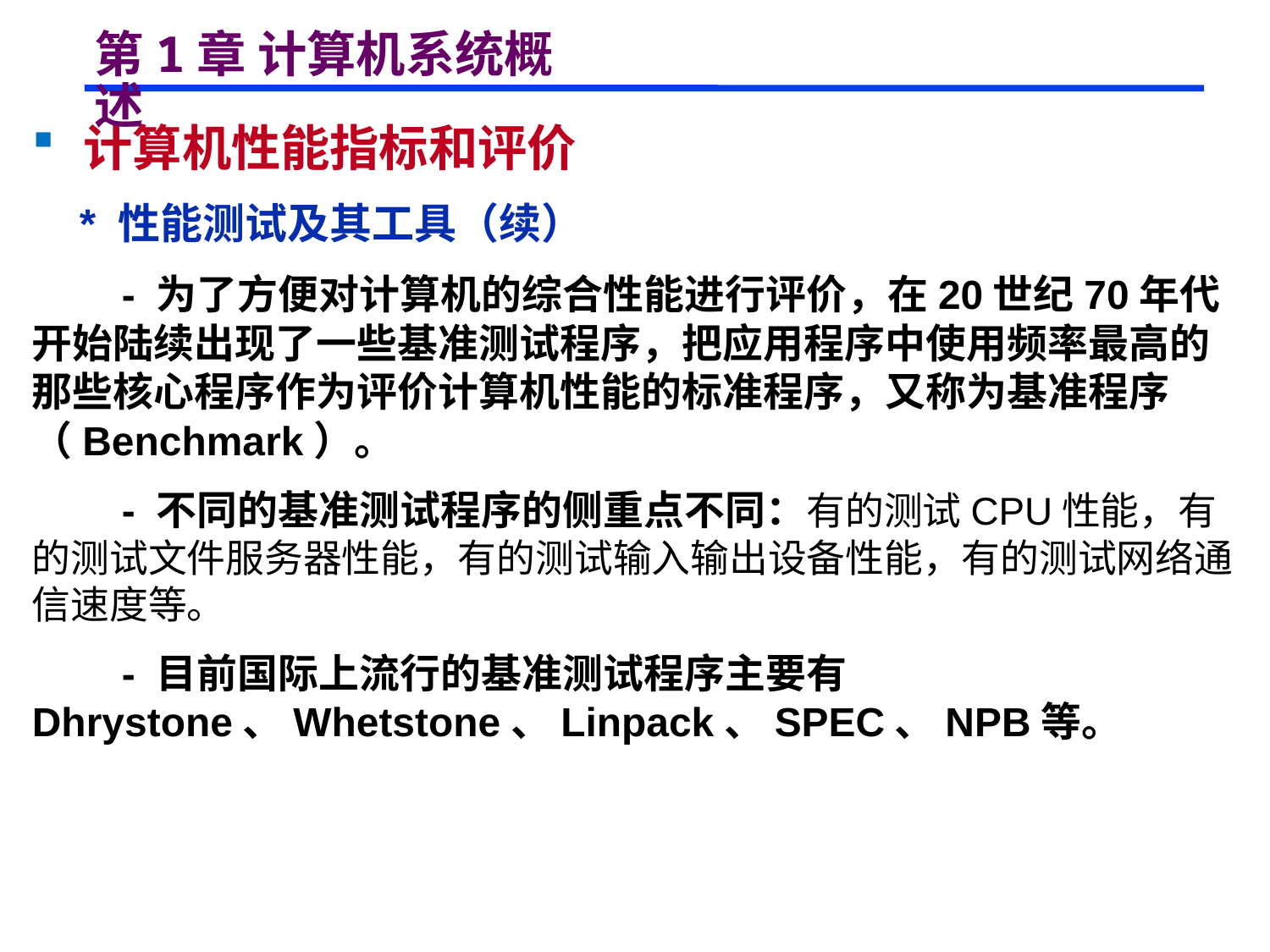

# 第1章 计算机系统概述
 计算机性能指标和评价
    * 性能测试及其工具（续）
        - 为了方便对计算机的综合性能进行评价，在20世纪70年代开始陆续出现了一些基准测试程序，把应用程序中使用频率最高的那些核心程序作为评价计算机性能的标准程序，又称为基准程序（Benchmark）。
        - 不同的基准测试程序的侧重点不同：有的测试CPU性能，有的测试文件服务器性能，有的测试输入输出设备性能，有的测试网络通信速度等。
        - 目前国际上流行的基准测试程序主要有Dhrystone、Whetstone、Linpack、SPEC、NPB等。